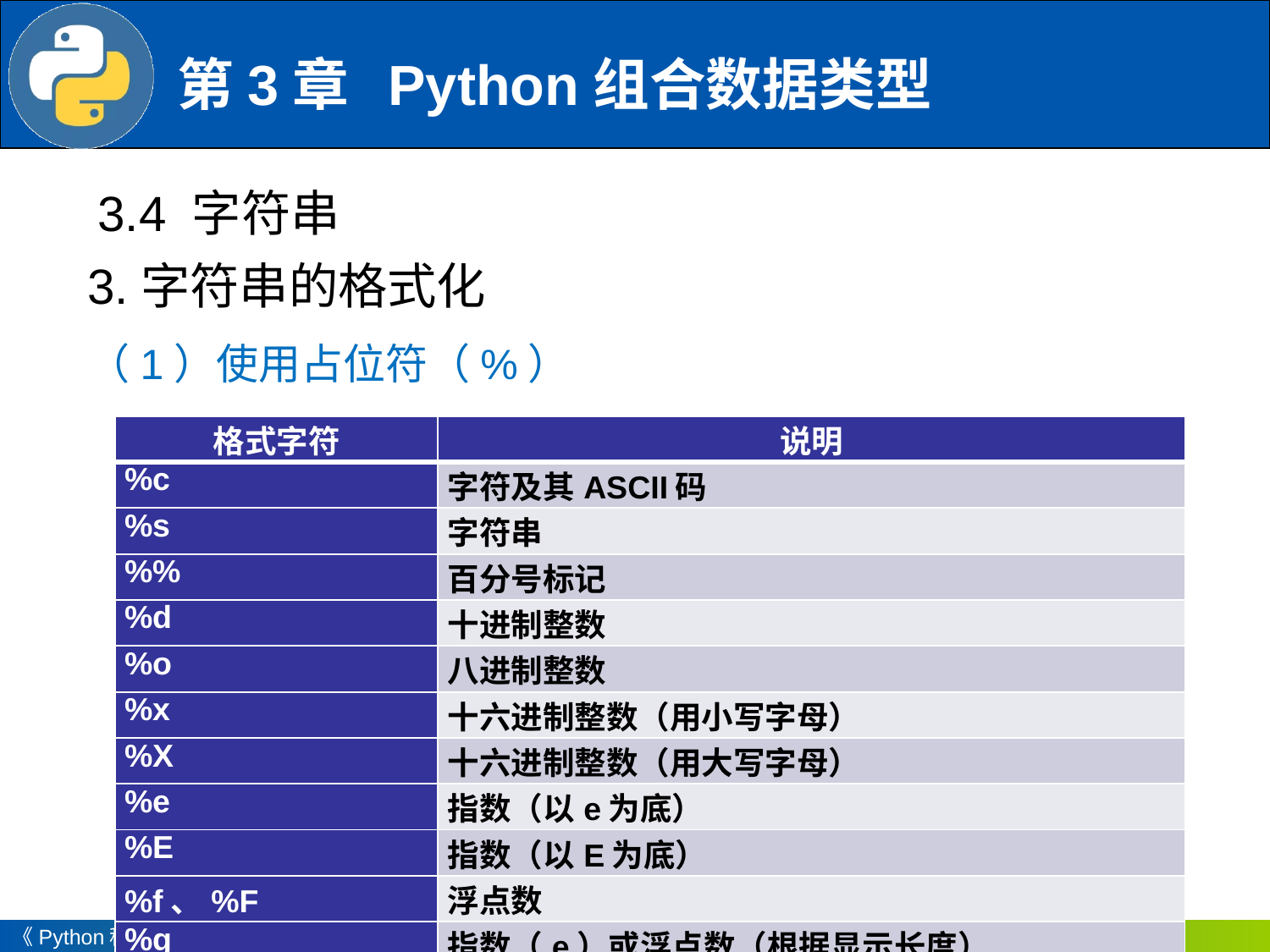

3.4 字符串
3.字符串的格式化
（1）使用占位符（%）
| 格式字符 | 说明 |
| --- | --- |
| %c | 字符及其ASCII码 |
| %s | 字符串 |
| %% | 百分号标记 |
| %d | 十进制整数 |
| %o | 八进制整数 |
| %x | 十六进制整数（用小写字母） |
| %X | 十六进制整数（用大写字母） |
| %e | 指数（以e为底） |
| %E | 指数（以E为底） |
| %f、%F | 浮点数 |
| %g | 指数（e）或浮点数（根据显示长度） |
| %G | 指数（E）或浮点数（根据显示长度） |